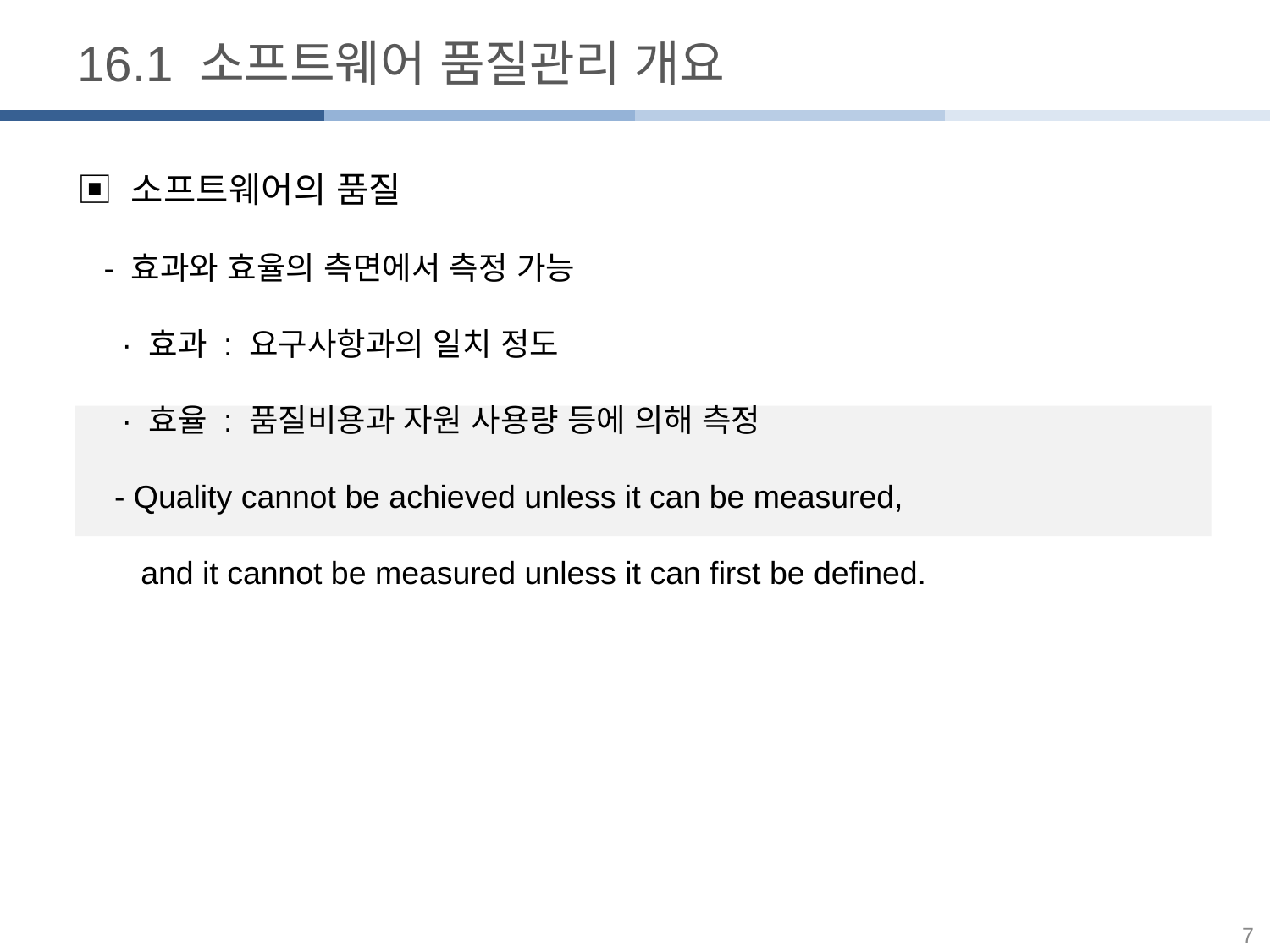

16.1 소프트웨어 품질관리 개요
▣ 소프트웨어의 품질
   - 효과와 효율의 측면에서 측정 가능
     · 효과 : 요구사항과의 일치 정도
     · 효율 : 품질비용과 자원 사용량 등에 의해 측정
- Quality cannot be achieved unless it can be measured,
   and it cannot be measured unless it can first be defined.

7